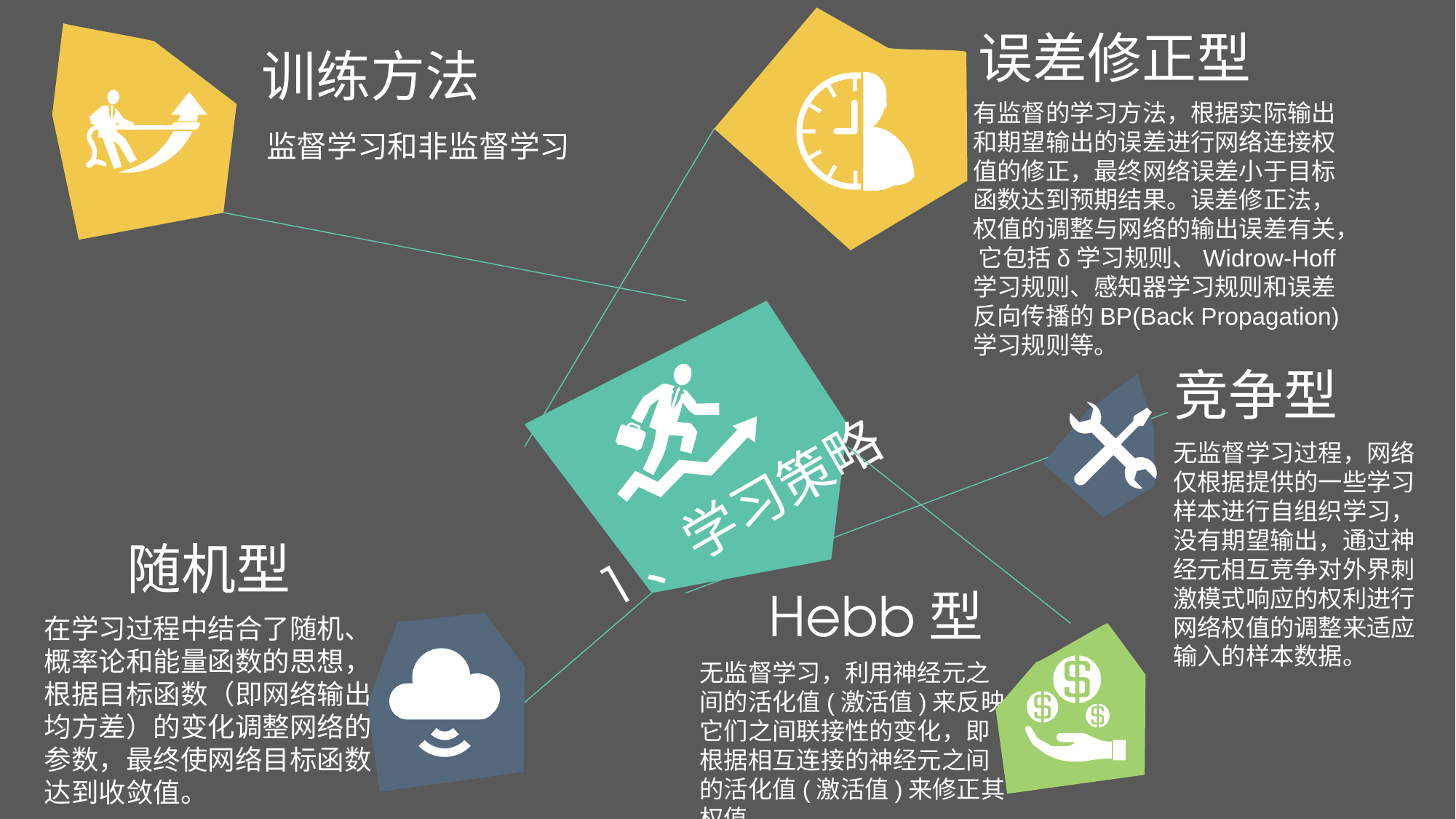

误差修正型

训练方法
有监督的学习方法，根据实际输出和期望输出的误差进行网络连接权值的修正，最终网络误差小于目标函数达到预期结果。误差修正法，权值的调整与网络的输出误差有关， 它包括δ学习规则、Widrow-Hoff学习规则、感知器学习规则和误差反向传播的BP(Back Propagation)学习规则等。
监督学习和非监督学习

竞争型

无监督学习过程，网络仅根据提供的一些学习样本进行自组织学习，没有期望输出，通过神经元相互竞争对外界刺激模式响应的权利进行网络权值的调整来适应输入的样本数据。
1、学习策略
随机型
Hebb型
在学习过程中结合了随机、概率论和能量函数的思想，根据目标函数（即网络输出均方差）的变化调整网络的参数，最终使网络目标函数达到收敛值。

无监督学习，利用神经元之间的活化值(激活值)来反映它们之间联接性的变化，即根据相互连接的神经元之间的活化值(激活值)来修正其权值。